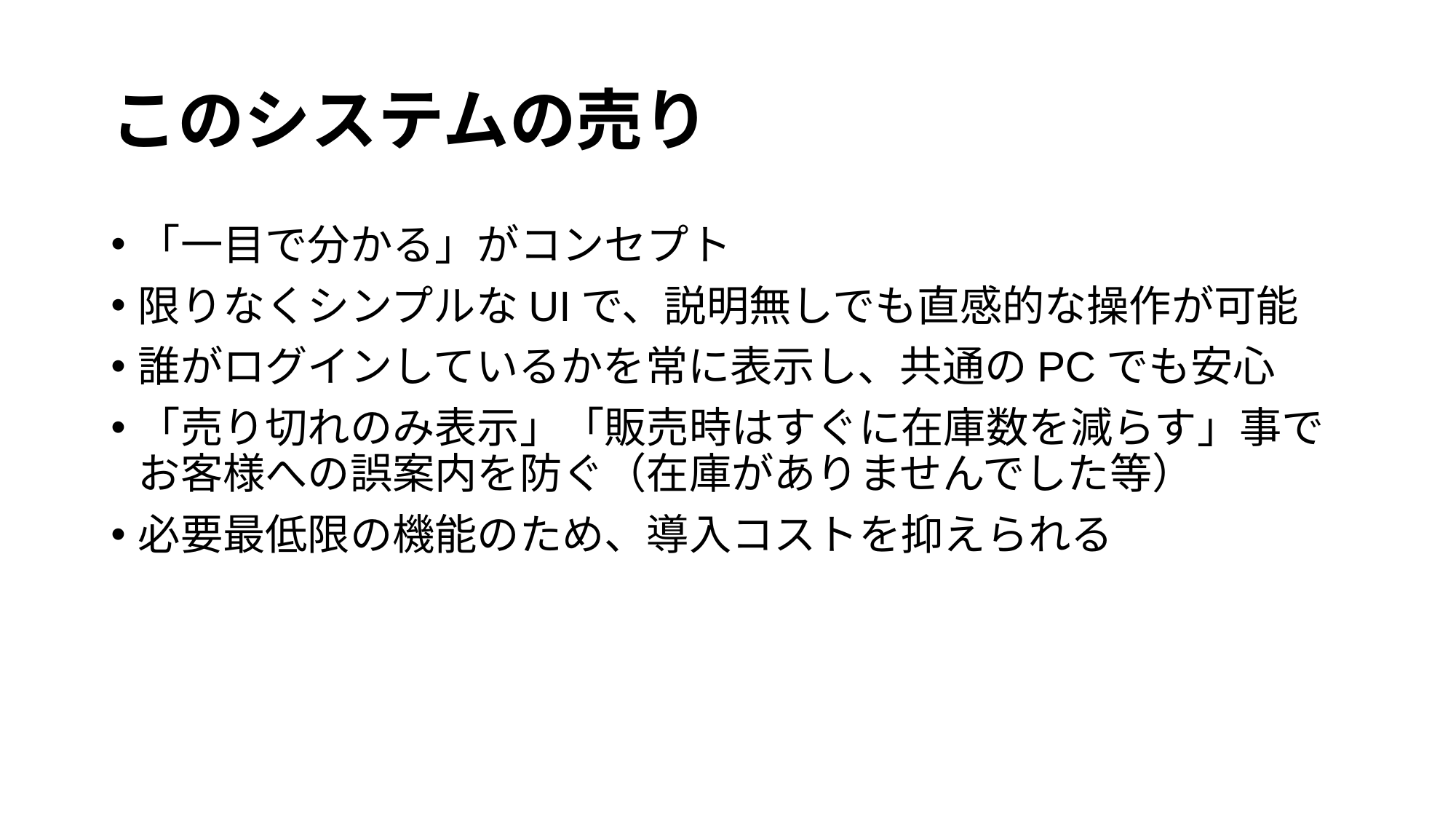

# このシステムの売り
「一目で分かる」がコンセプト
限りなくシンプルなUIで、説明無しでも直感的な操作が可能
誰がログインしているかを常に表示し、共通のPCでも安心
「売り切れのみ表示」「販売時はすぐに在庫数を減らす」事でお客様への誤案内を防ぐ（在庫がありませんでした等）
必要最低限の機能のため、導入コストを抑えられる